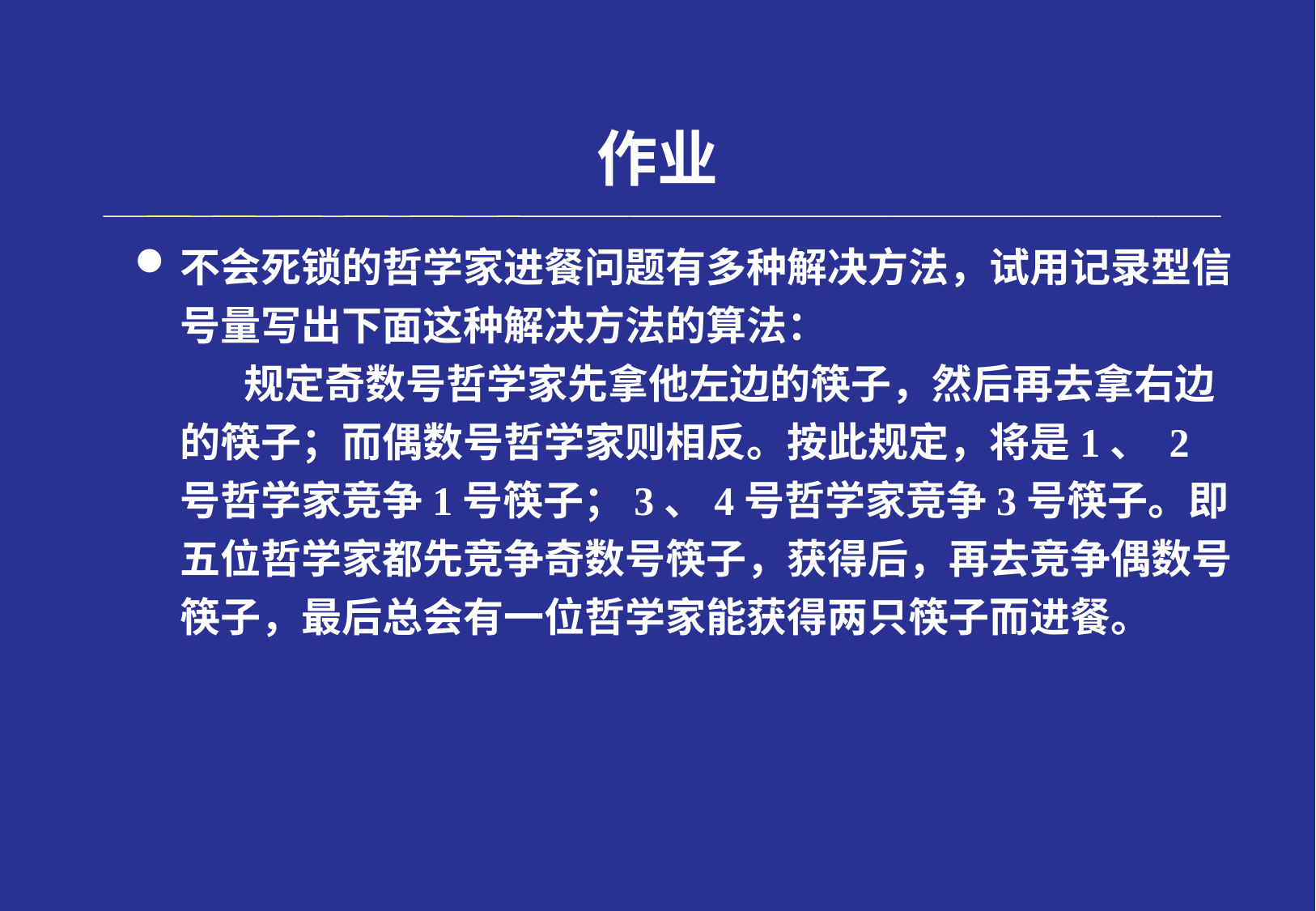

# 作业
不会死锁的哲学家进餐问题有多种解决方法，试用记录型信号量写出下面这种解决方法的算法：
       规定奇数号哲学家先拿他左边的筷子，然后再去拿右边的筷子；而偶数号哲学家则相反。按此规定，将是1、 2号哲学家竞争1号筷子；3、4号哲学家竞争3号筷子。即五位哲学家都先竞争奇数号筷子，获得后，再去竞争偶数号筷子，最后总会有一位哲学家能获得两只筷子而进餐。